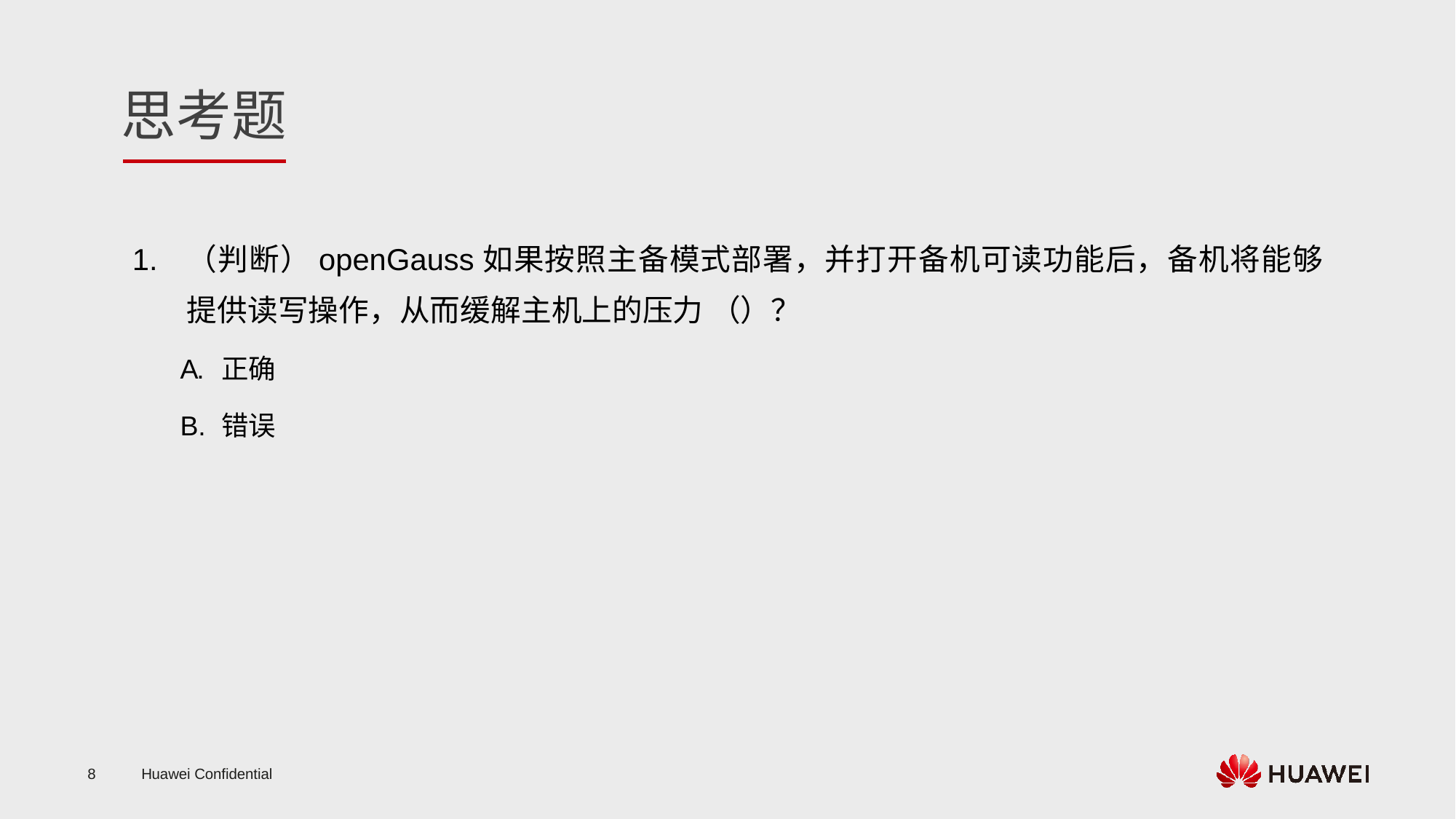

（判断）openGauss如果按照主备模式部署，并打开备机可读功能后，备机将能够提供读写操作，从而缓解主机上的压力 （）？
正确
错误